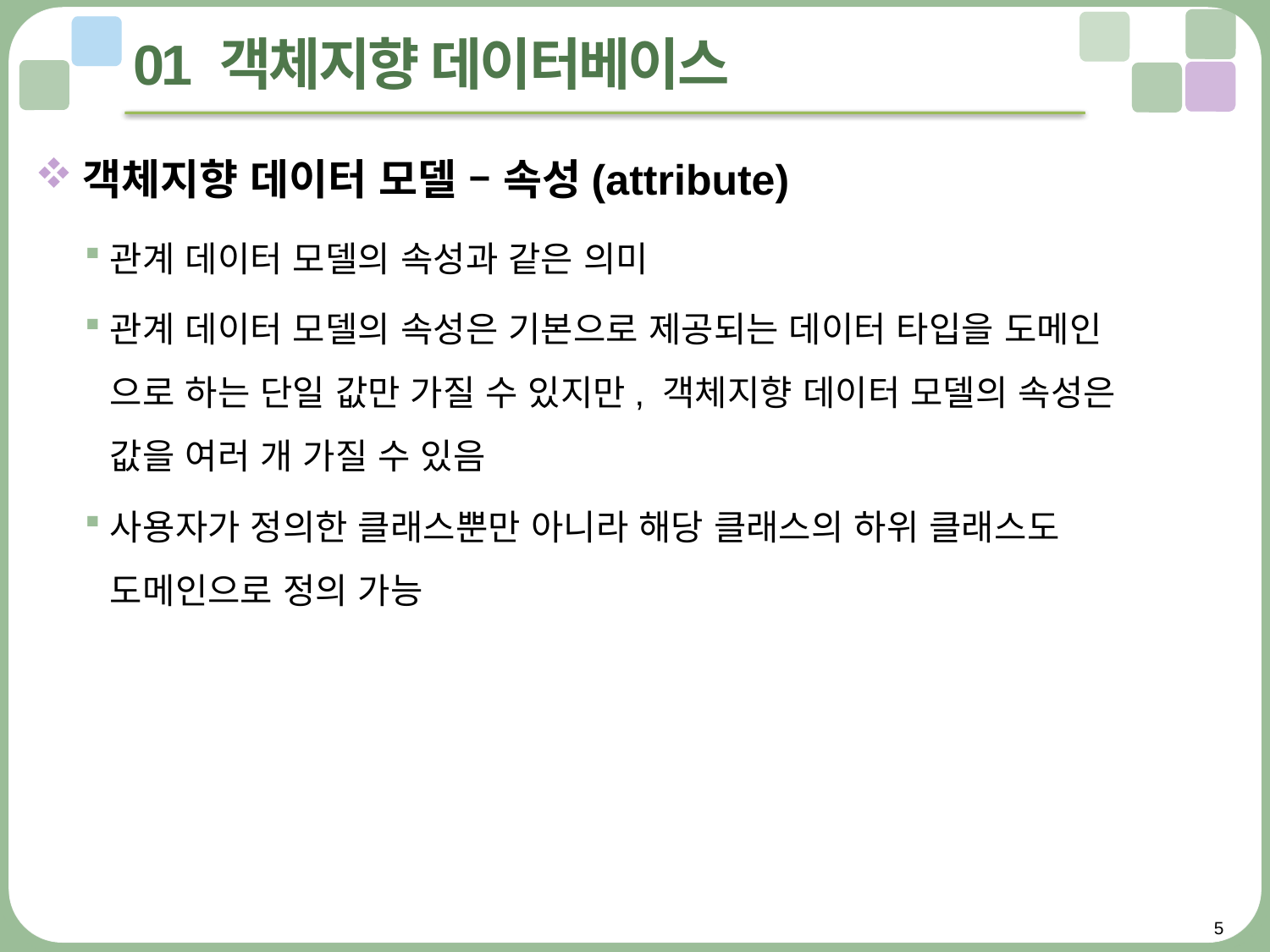

# 01 객체지향 데이터베이스
객체지향 데이터 모델 – 속성(attribute)
관계 데이터 모델의 속성과 같은 의미
관계 데이터 모델의 속성은 기본으로 제공되는 데이터 타입을 도메인
으로 하는 단일 값만 가질 수 있지만, 객체지향 데이터 모델의 속성은
값을 여러 개 가질 수 있음
사용자가 정의한 클래스뿐만 아니라 해당 클래스의 하위 클래스도
도메인으로 정의 가능